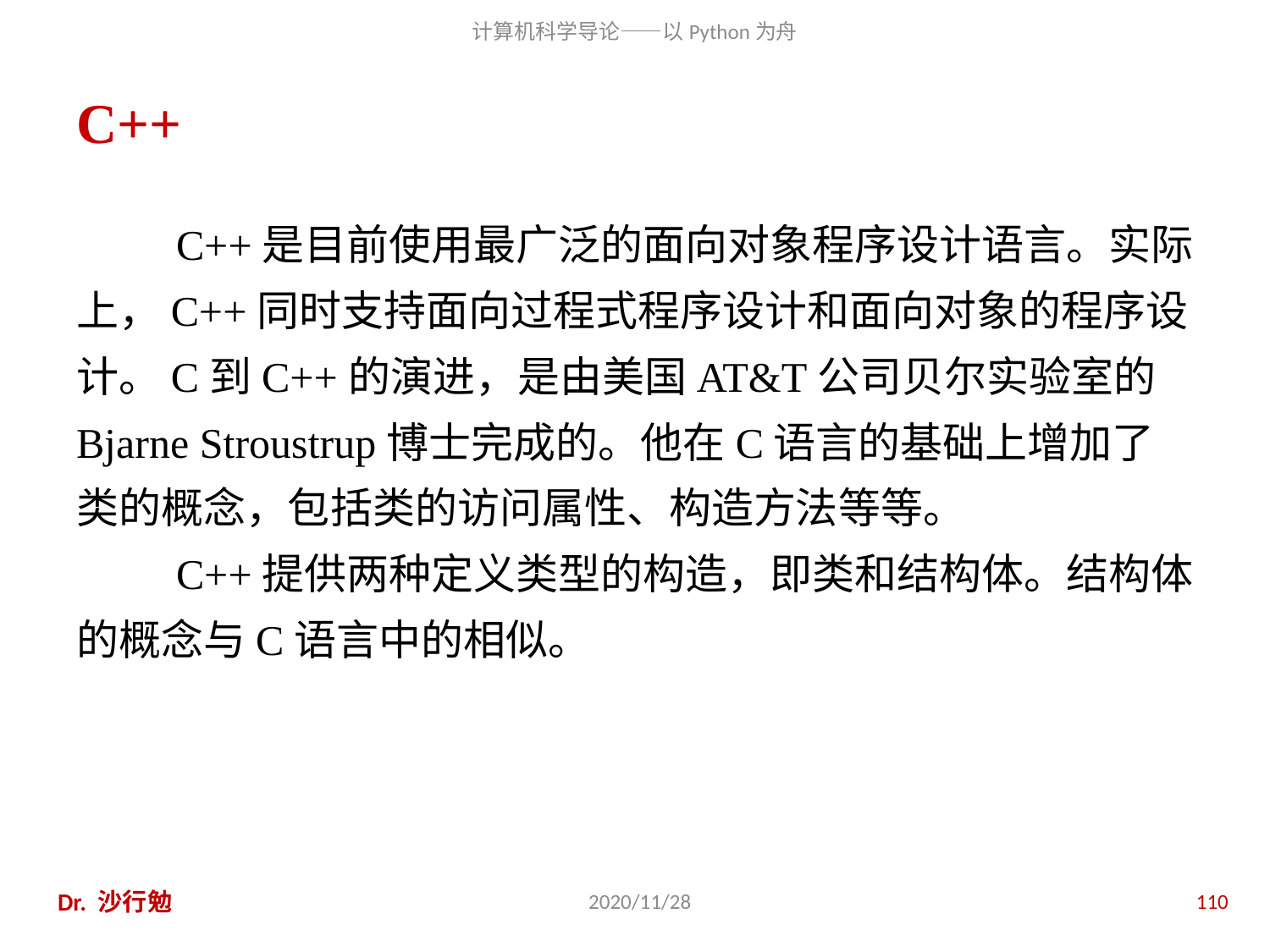

# C++
C++是目前使用最广泛的面向对象程序设计语言。实际上，C++同时支持面向过程式程序设计和面向对象的程序设计。C到C++的演进，是由美国AT&T公司贝尔实验室的Bjarne Stroustrup博士完成的。他在C语言的基础上增加了类的概念，包括类的访问属性、构造方法等等。
C++提供两种定义类型的构造，即类和结构体。结构体的概念与C语言中的相似。
Dr. 沙行勉
2020/11/28
110